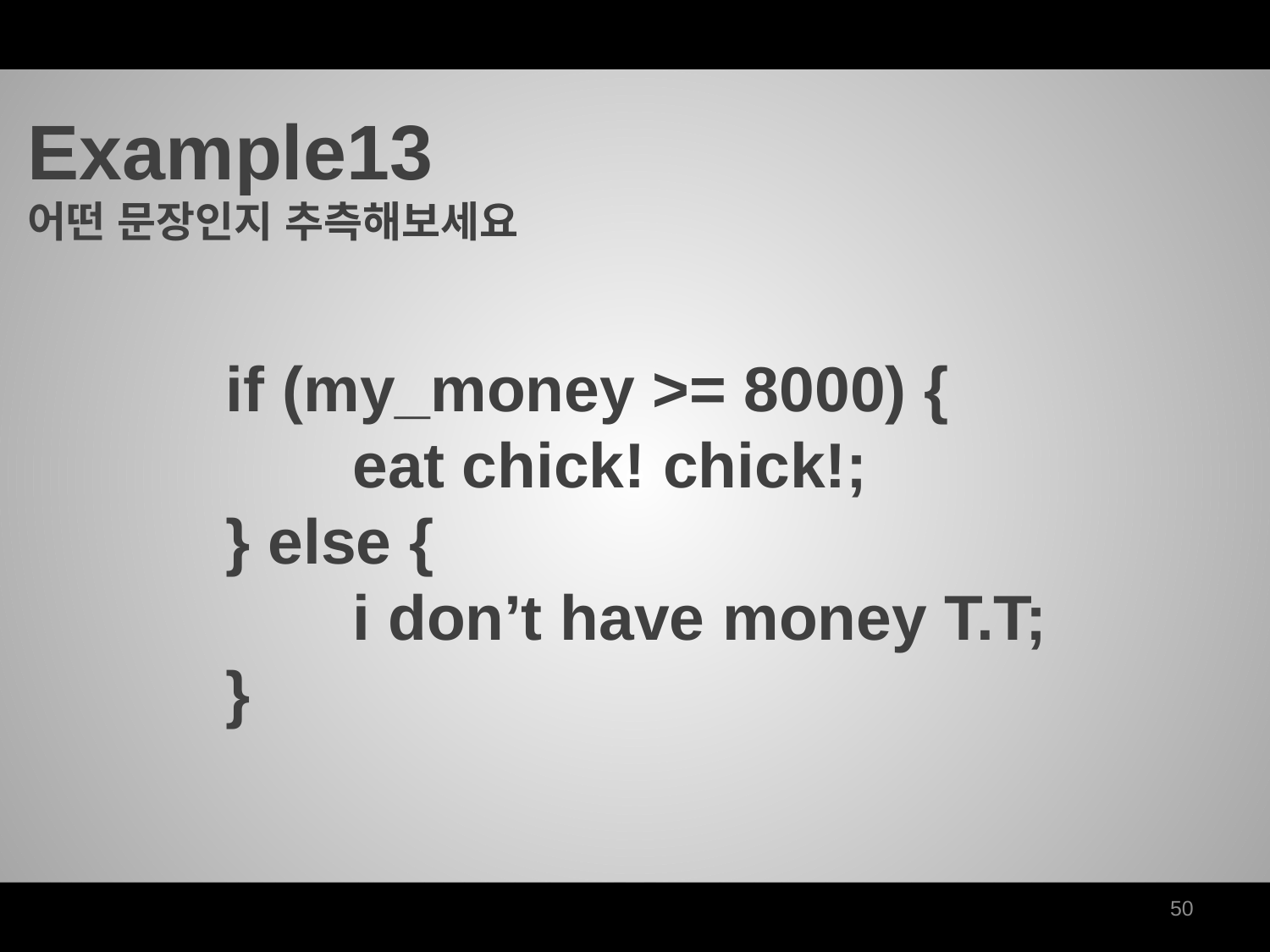

Example13
어떤 문장인지 추측해보세요
if (my_money >= 8000) {
	eat chick! chick!;
} else {
	i don’t have money T.T;
}

50